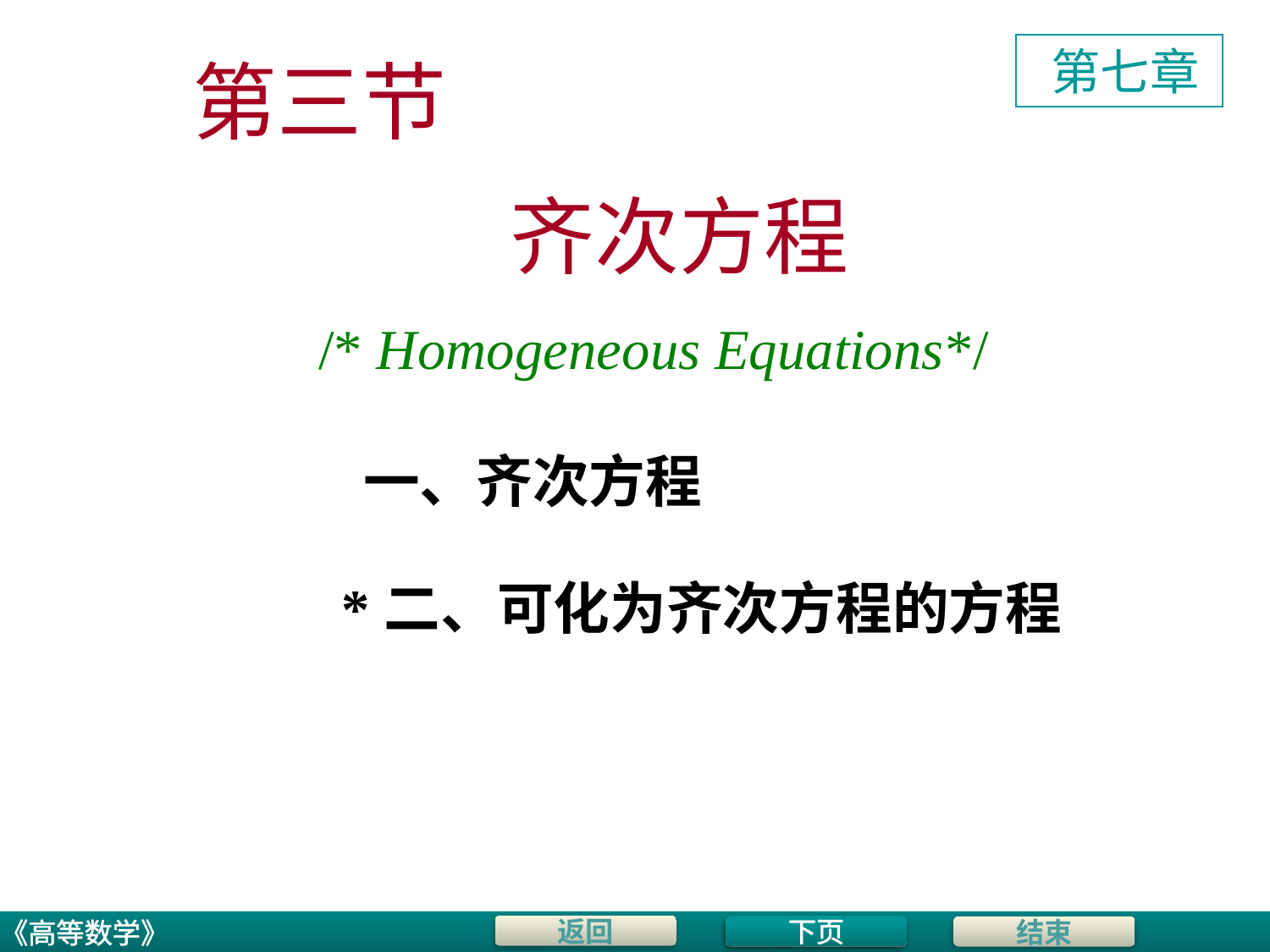

第七章
# 第三节
齐次方程
/* Homogeneous Equations*/
一、齐次方程
*二、可化为齐次方程的方程
下页